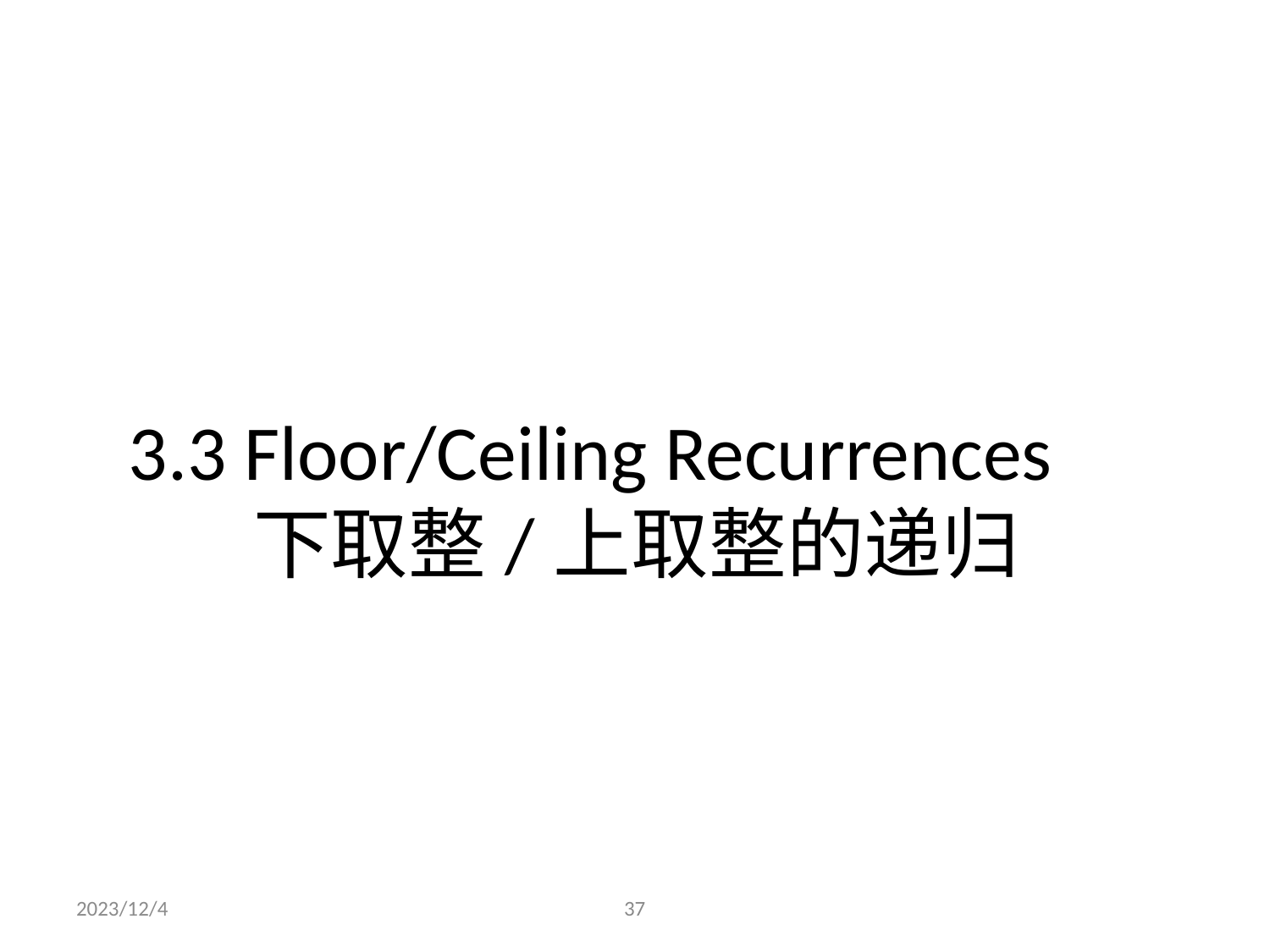

# 3.3 Floor/Ceiling Recurrences 下取整/上取整的递归

2023/12/4
37